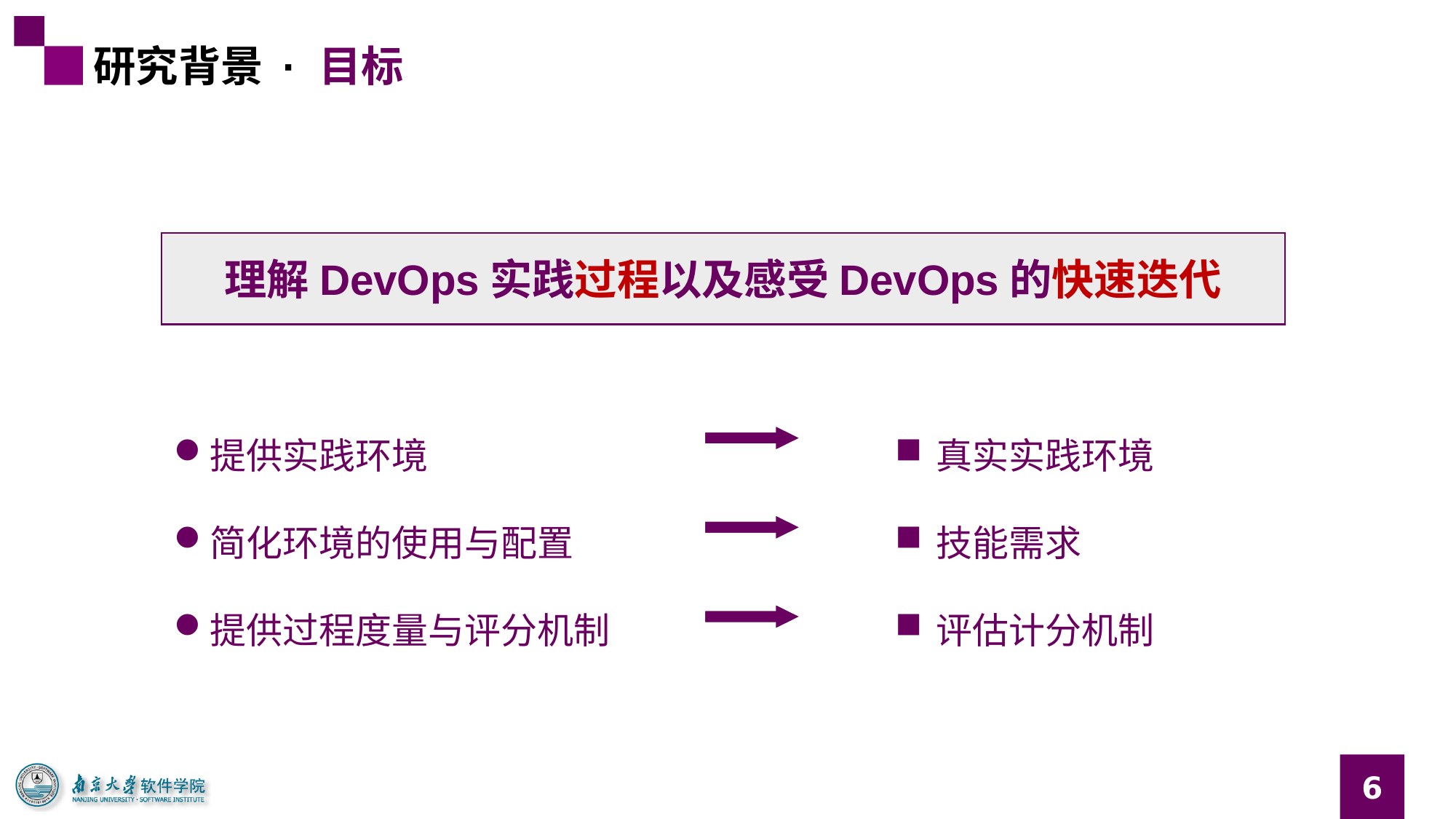

研究背景 · 目标

理解DevOps实践过程以及感受DevOps的快速迭代
提供实践环境
简化环境的使用与配置
提供过程度量与评分机制
真实实践环境
技能需求
评估计分机制

6